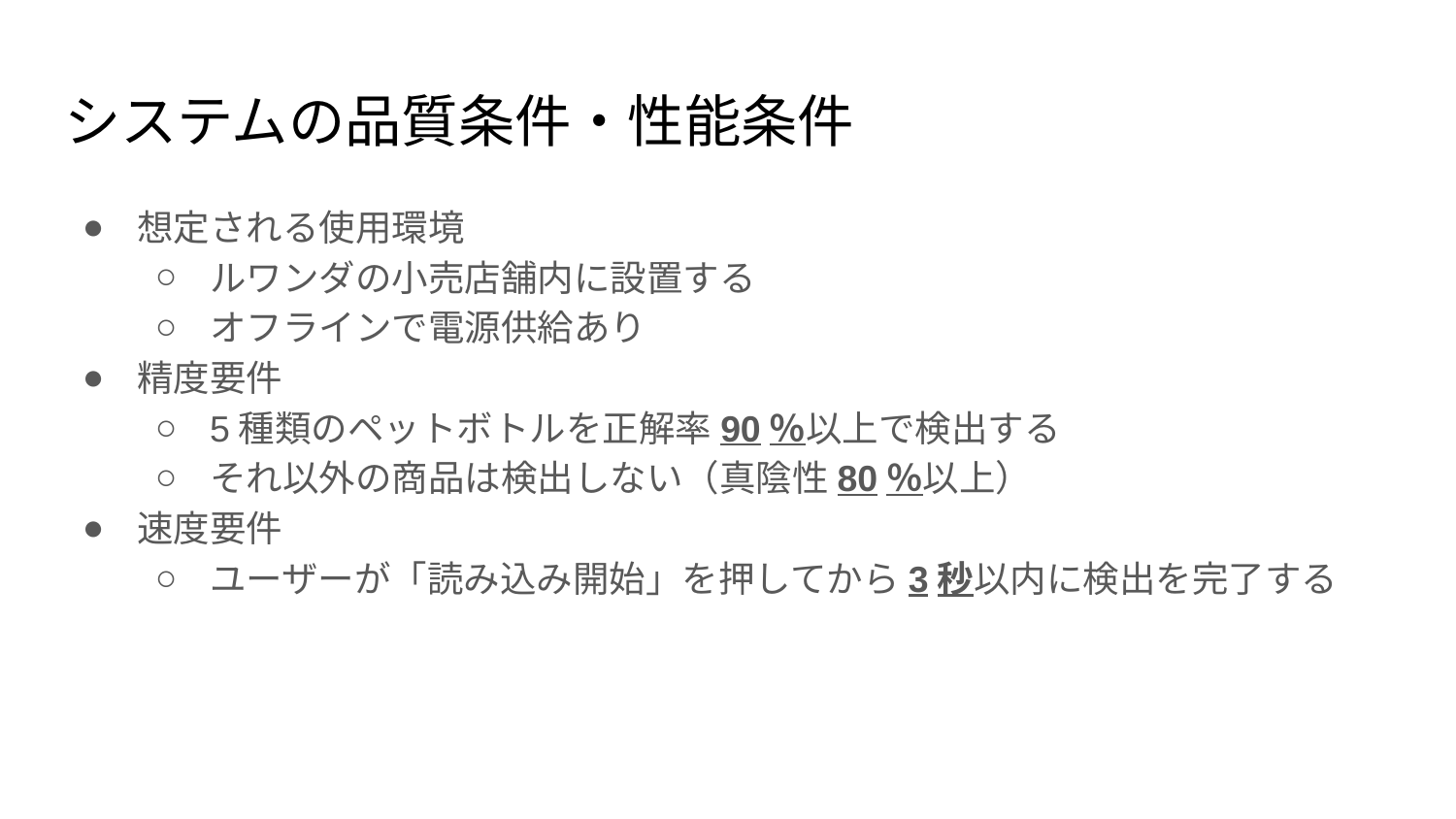

# システムの品質条件・性能条件
想定される使用環境
ルワンダの小売店舗内に設置する
オフラインで電源供給あり
精度要件
5種類のペットボトルを正解率90％以上で検出する
それ以外の商品は検出しない（真陰性80％以上）
速度要件
ユーザーが「読み込み開始」を押してから3秒以内に検出を完了する